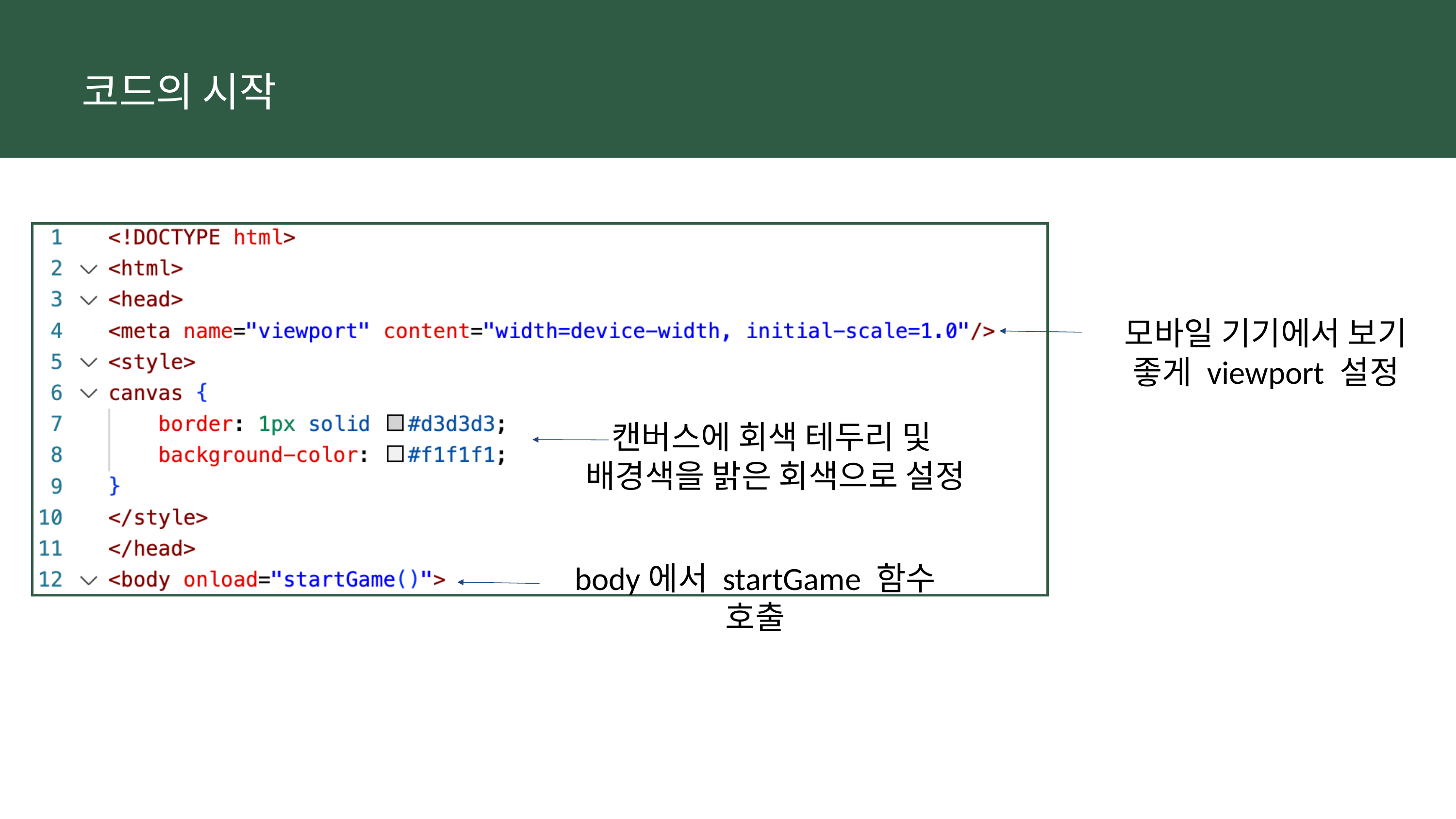

코드의 시작

모바일 기기에서 보기 좋게 viewport 설정
캔버스에 회색 테두리 및
배경색을 밝은 회색으로 설정
body에서 startGame 함수 호출